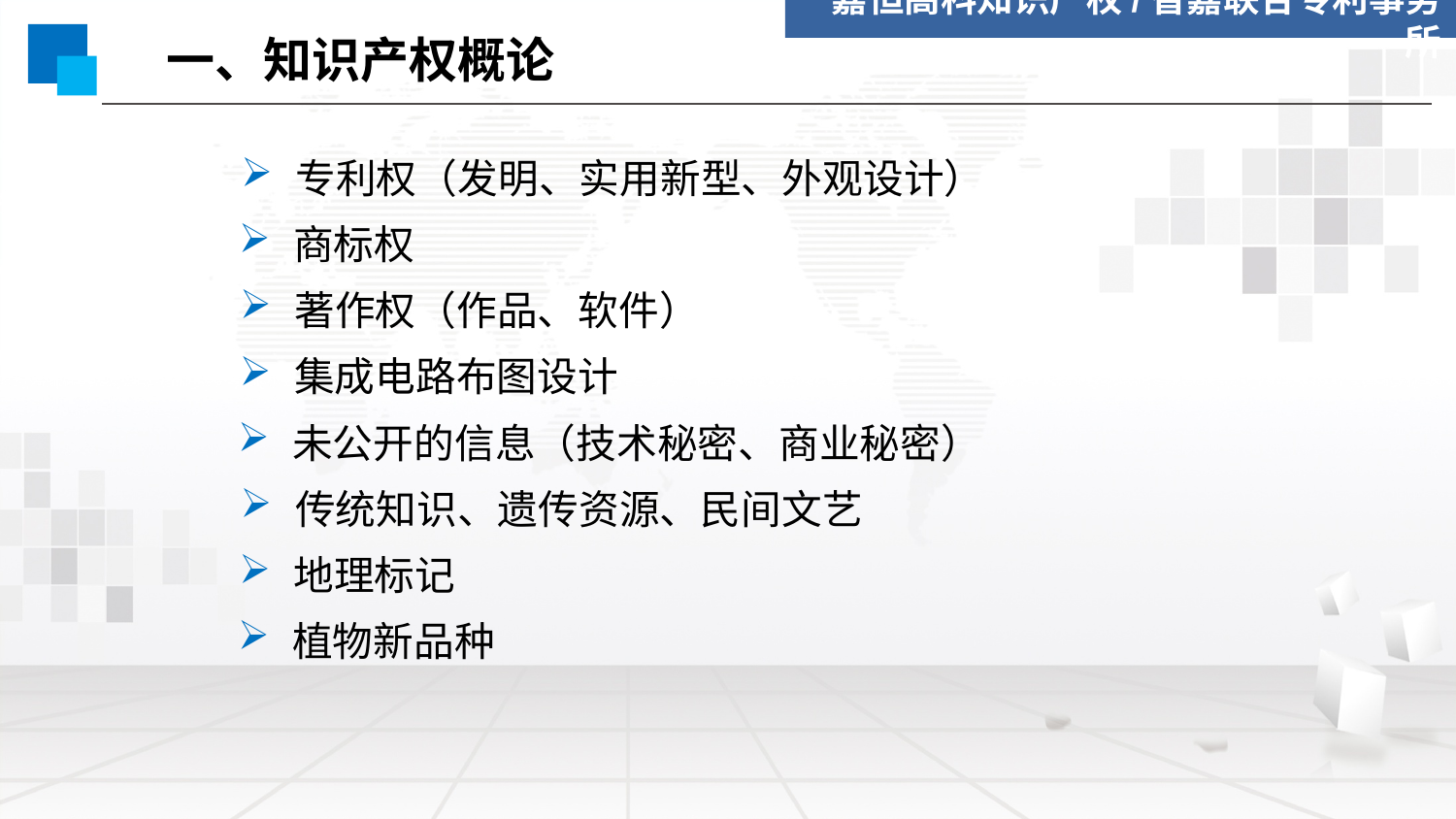

嘉恒高科知识产权/智嘉联合专利事务所
一、知识产权概论
专利权（发明、实用新型、外观设计）
商标权
著作权（作品、软件）
集成电路布图设计
未公开的信息（技术秘密、商业秘密）
传统知识、遗传资源、民间文艺
地理标记
植物新品种